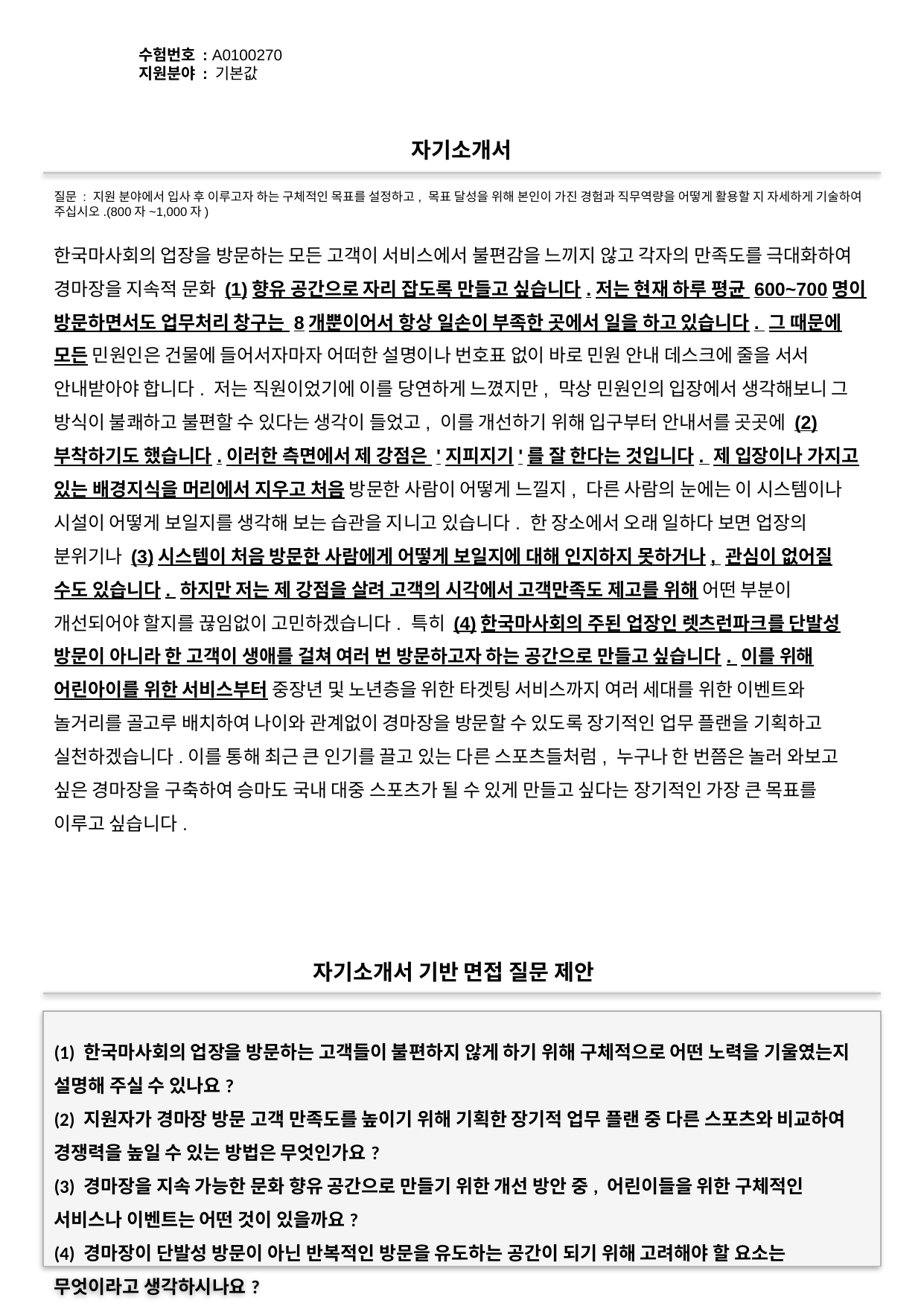

수험번호 : A0100270
지원분야 : 기본값
#

자기소개서

질문 : 지원 분야에서 입사 후 이루고자 하는 구체적인 목표를 설정하고, 목표 달성을 위해 본인이 가진 경험과 직무역량을 어떻게 활용할 지 자세하게 기술하여 주십시오.(800자~1,000자)

한국마사회의 업장을 방문하는 모든 고객이 서비스에서 불편감을 느끼지 않고 각자의 만족도를 극대화하여 경마장을 지속적 문화 (1)향유 공간으로 자리 잡도록 만들고 싶습니다.저는 현재 하루 평균 600~700명이 방문하면서도 업무처리 창구는 8개뿐이어서 항상 일손이 부족한 곳에서 일을 하고 있습니다. 그 때문에 모든 민원인은 건물에 들어서자마자 어떠한 설명이나 번호표 없이 바로 민원 안내 데스크에 줄을 서서 안내받아야 합니다. 저는 직원이었기에 이를 당연하게 느꼈지만, 막상 민원인의 입장에서 생각해보니 그 방식이 불쾌하고 불편할 수 있다는 생각이 들었고, 이를 개선하기 위해 입구부터 안내서를 곳곳에 (2)부착하기도 했습니다.이러한 측면에서 제 강점은 '지피지기'를 잘 한다는 것입니다. 제 입장이나 가지고 있는 배경지식을 머리에서 지우고 처음 방문한 사람이 어떻게 느낄지, 다른 사람의 눈에는 이 시스템이나 시설이 어떻게 보일지를 생각해 보는 습관을 지니고 있습니다. 한 장소에서 오래 일하다 보면 업장의 분위기나 (3)시스템이 처음 방문한 사람에게 어떻게 보일지에 대해 인지하지 못하거나, 관심이 없어질 수도 있습니다. 하지만 저는 제 강점을 살려 고객의 시각에서 고객만족도 제고를 위해 어떤 부분이 개선되어야 할지를 끊임없이 고민하겠습니다. 특히 (4)한국마사회의 주된 업장인 렛츠런파크를 단발성 방문이 아니라 한 고객이 생애를 걸쳐 여러 번 방문하고자 하는 공간으로 만들고 싶습니다. 이를 위해 어린아이를 위한 서비스부터 중장년 및 노년층을 위한 타겟팅 서비스까지 여러 세대를 위한 이벤트와 놀거리를 골고루 배치하여 나이와 관계없이 경마장을 방문할 수 있도록 장기적인 업무 플랜을 기획하고 실천하겠습니다.이를 통해 최근 큰 인기를 끌고 있는 다른 스포츠들처럼, 누구나 한 번쯤은 놀러 와보고 싶은 경마장을 구축하여 승마도 국내 대중 스포츠가 될 수 있게 만들고 싶다는 장기적인 가장 큰 목표를 이루고 싶습니다.

자기소개서 기반 면접 질문 제안

(1) 한국마사회의 업장을 방문하는 고객들이 불편하지 않게 하기 위해 구체적으로 어떤 노력을 기울였는지 설명해 주실 수 있나요?
(2) 지원자가 경마장 방문 고객 만족도를 높이기 위해 기획한 장기적 업무 플랜 중 다른 스포츠와 비교하여 경쟁력을 높일 수 있는 방법은 무엇인가요?
(3) 경마장을 지속 가능한 문화 향유 공간으로 만들기 위한 개선 방안 중, 어린이들을 위한 구체적인 서비스나 이벤트는 어떤 것이 있을까요?
(4) 경마장이 단발성 방문이 아닌 반복적인 방문을 유도하는 공간이 되기 위해 고려해야 할 요소는 무엇이라고 생각하시나요?